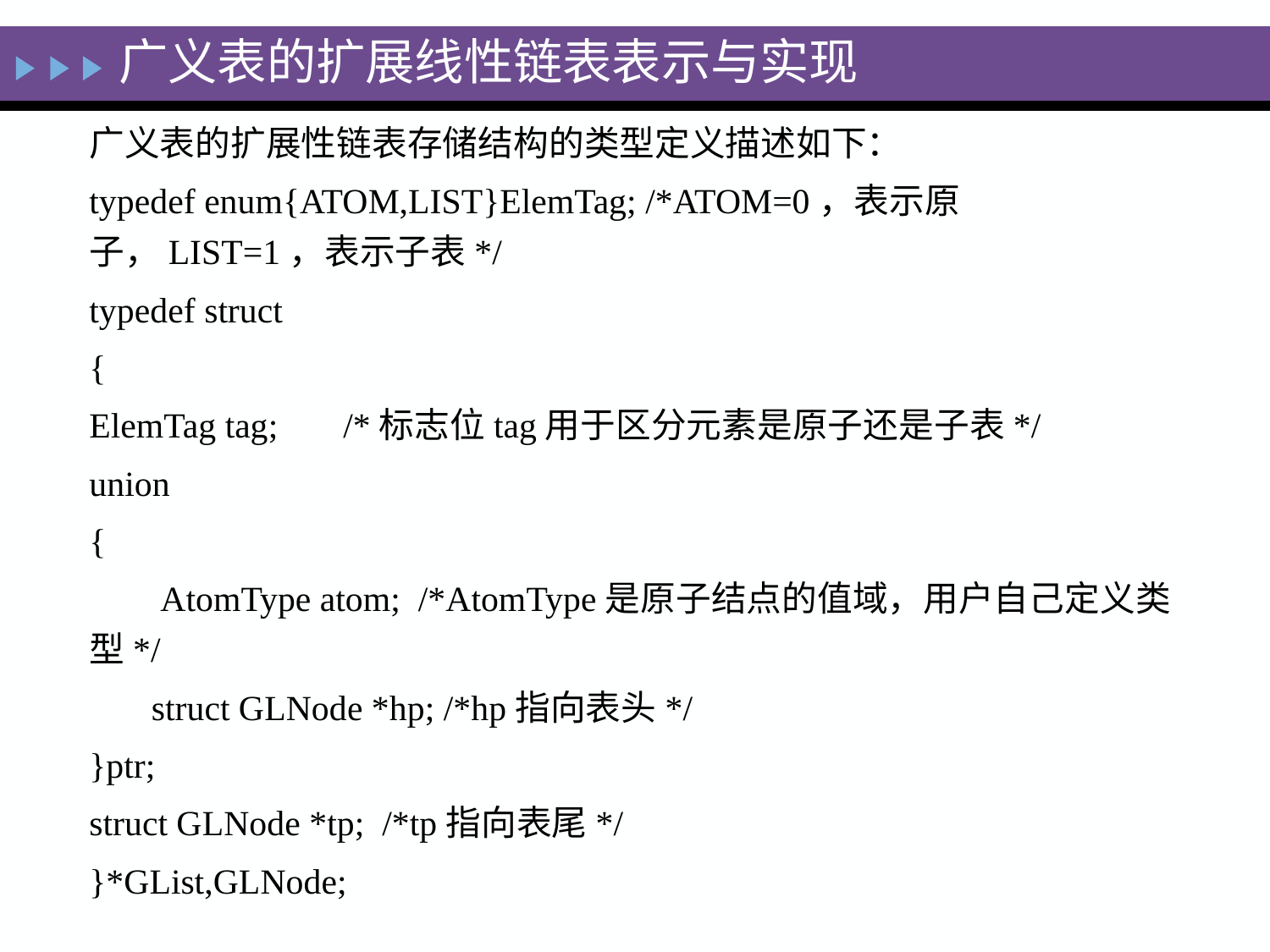

# 广义表的扩展线性链表表示与实现
广义表的扩展性链表存储结构的类型定义描述如下：
typedef enum{ATOM,LIST}ElemTag; /*ATOM=0，表示原子，LIST=1，表示子表*/
typedef struct
{
ElemTag tag;	/*标志位tag用于区分元素是原子还是子表*/
union
{
        AtomType atom;  /*AtomType是原子结点的值域，用户自己定义类型*/
       struct GLNode *hp; /*hp指向表头*/
}ptr;
struct GLNode *tp;  /*tp指向表尾*/
}*GList,GLNode;